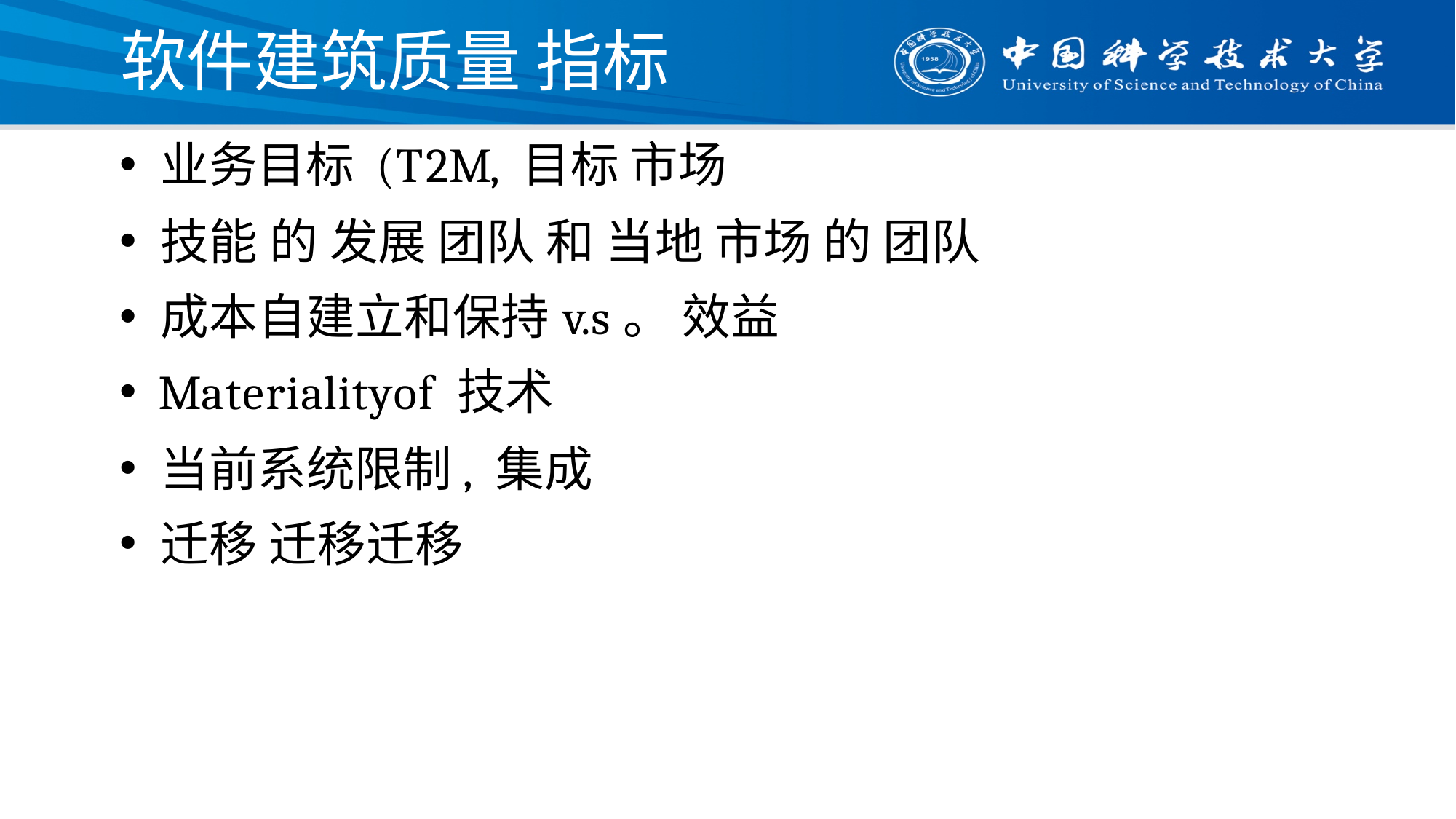

# 软件建筑质量 指标
业务目标 (T2M, 目标 市场
技能 的 发展 团队 和 当地 市场 的 团队
成本自建立和保持v.s。 效益
Materialityof 技术
当前系统限制, 集成
迁移 迁移迁移